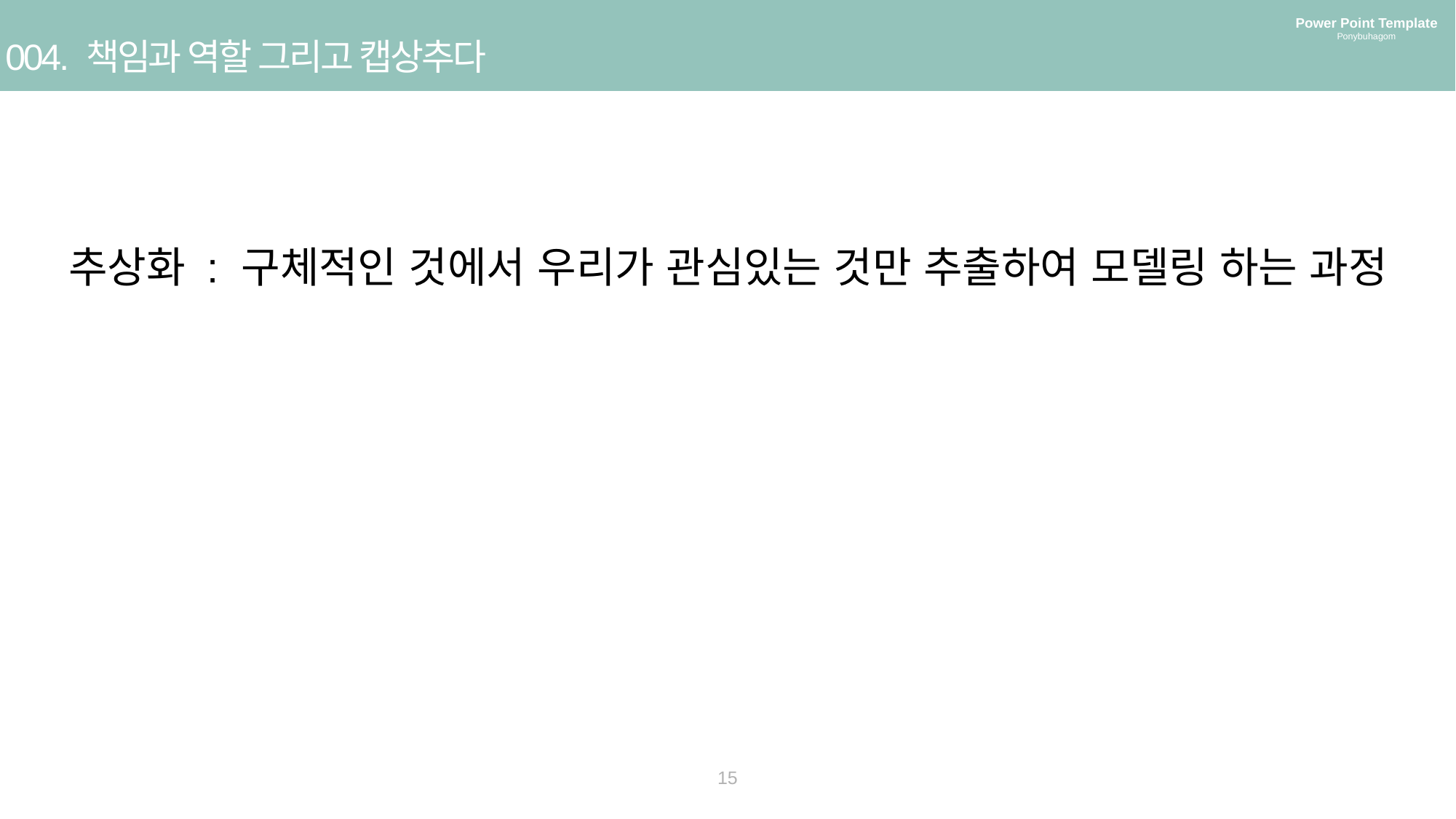

Power Point Template
Ponybuhagom
004. 책임과 역할 그리고 캡상추다
추상화 : 구체적인 것에서 우리가 관심있는 것만 추출하여 모델링 하는 과정
15